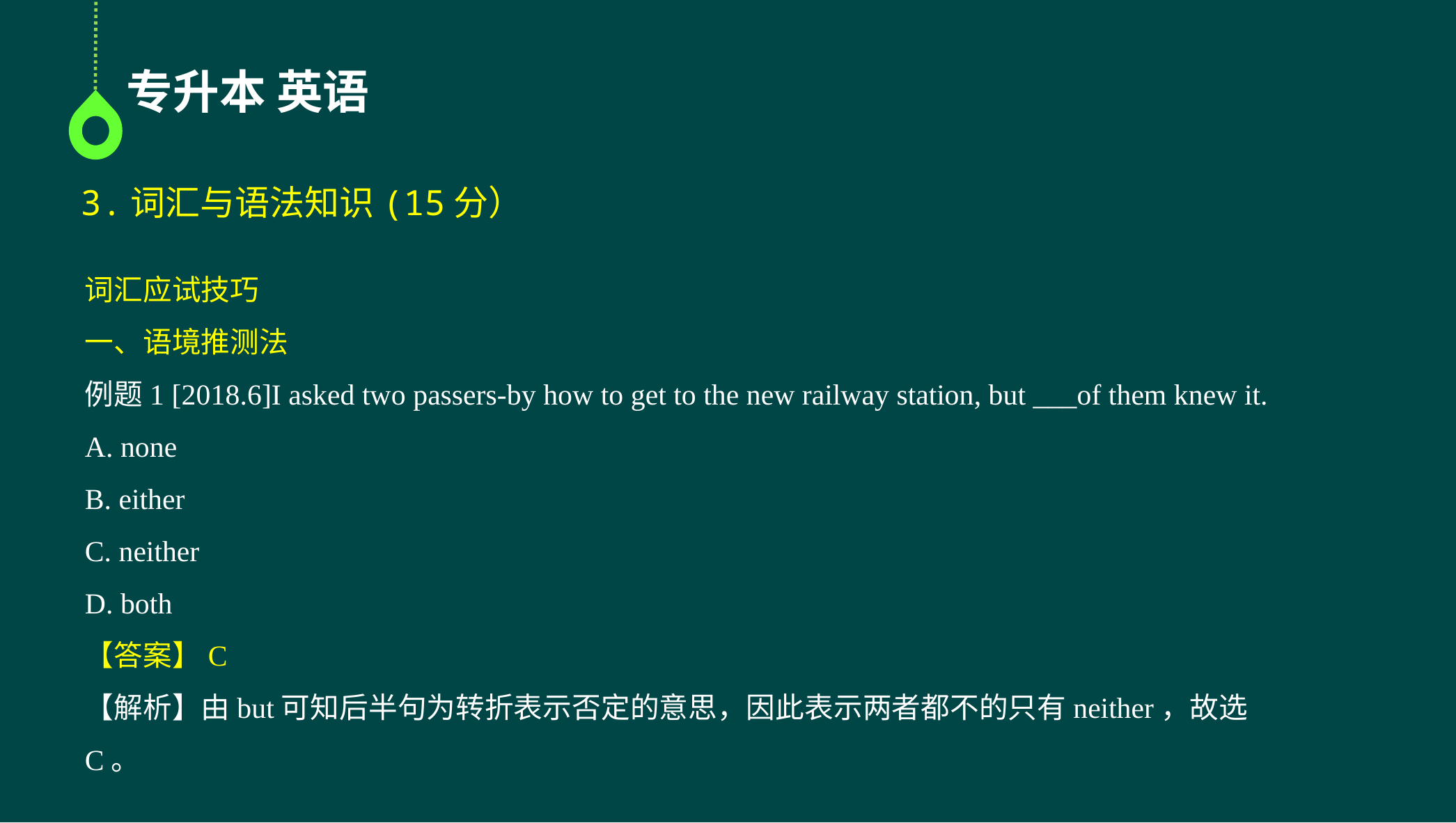

专升本 英语
3.词汇与语法知识(15分）
词汇应试技巧
一、语境推测法
例题1 [2018.6]I asked two passers-by how to get to the new railway station, but ___of them knew it. A. none
B. either
C. neither
D. both
【答案】C
【解析】由but可知后半句为转折表示否定的意思，因此表示两者都不的只有neither，故选C。